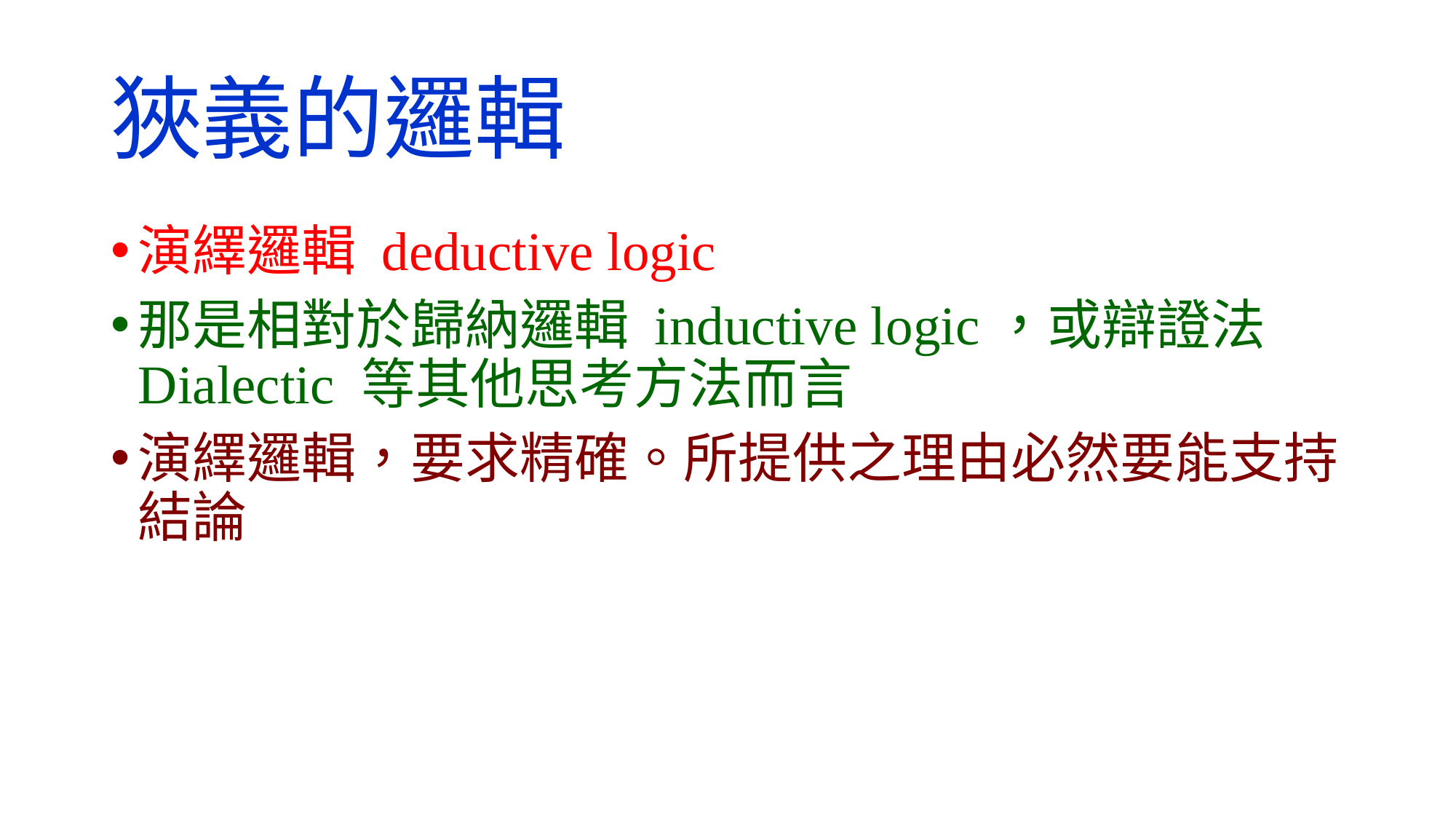

# 狹義的邏輯
演繹邏輯 deductive logic
那是相對於歸納邏輯 inductive logic，或辯證法 Dialectic 等其他思考方法而言
演繹邏輯，要求精確。所提供之理由必然要能支持結論